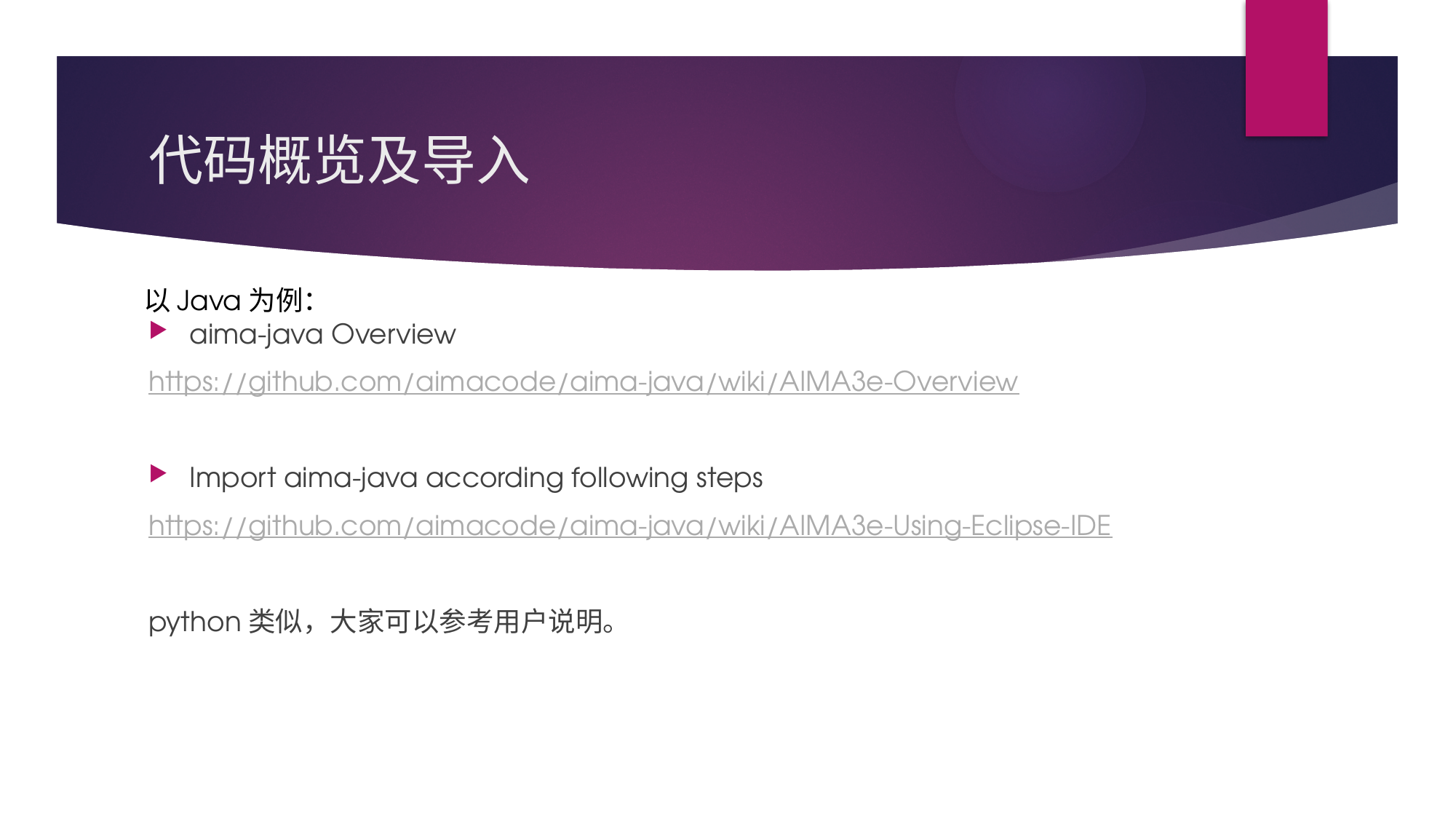

# 代码概览及导入
以Java为例：
aima-java Overview
https://github.com/aimacode/aima-java/wiki/AIMA3e-Overview

Import aima-java according following steps
https://github.com/aimacode/aima-java/wiki/AIMA3e-Using-Eclipse-IDE

python类似，大家可以参考用户说明。